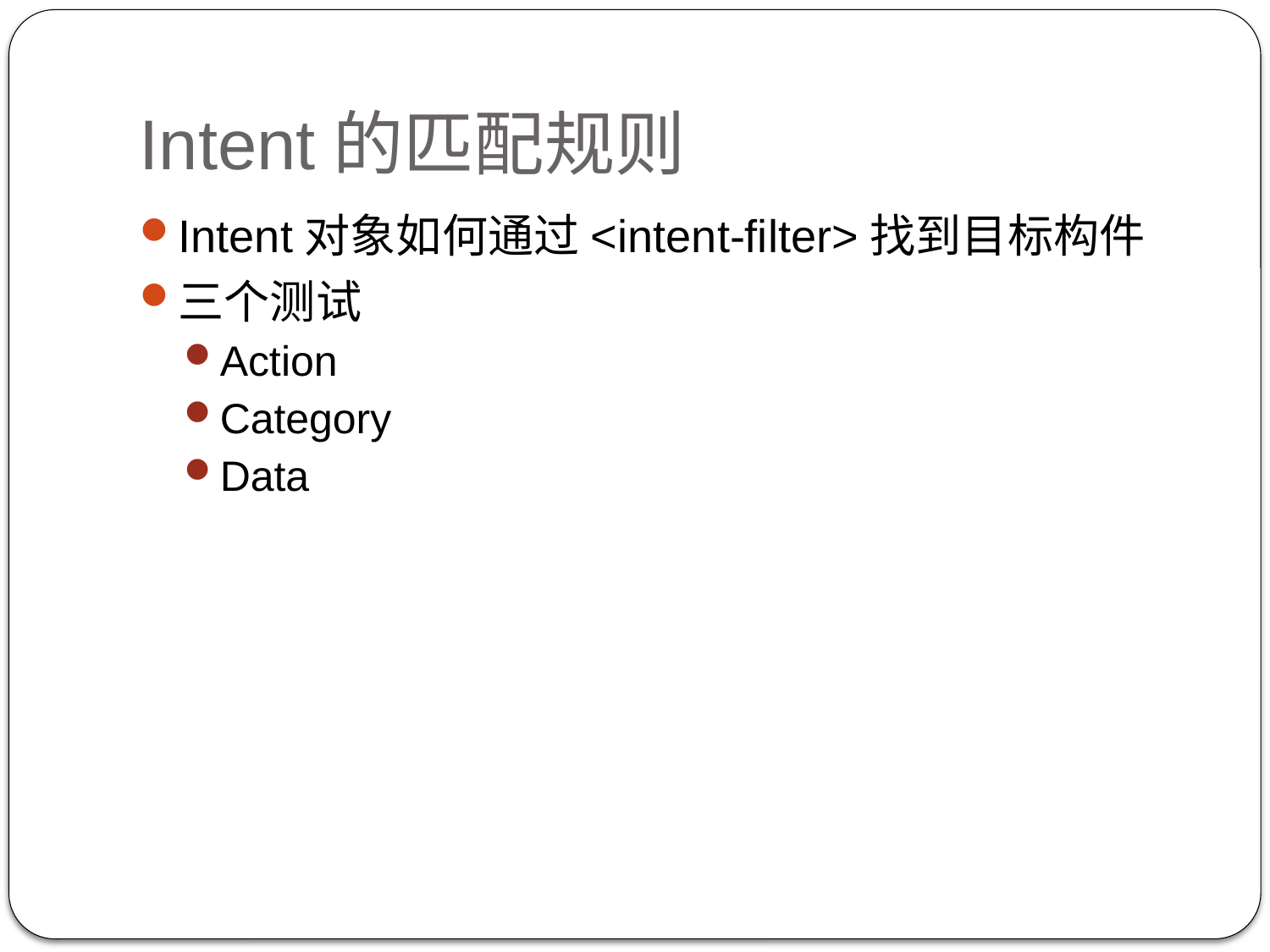

# Intent的匹配规则
Intent对象如何通过<intent-filter>找到目标构件
三个测试
Action
Category
Data